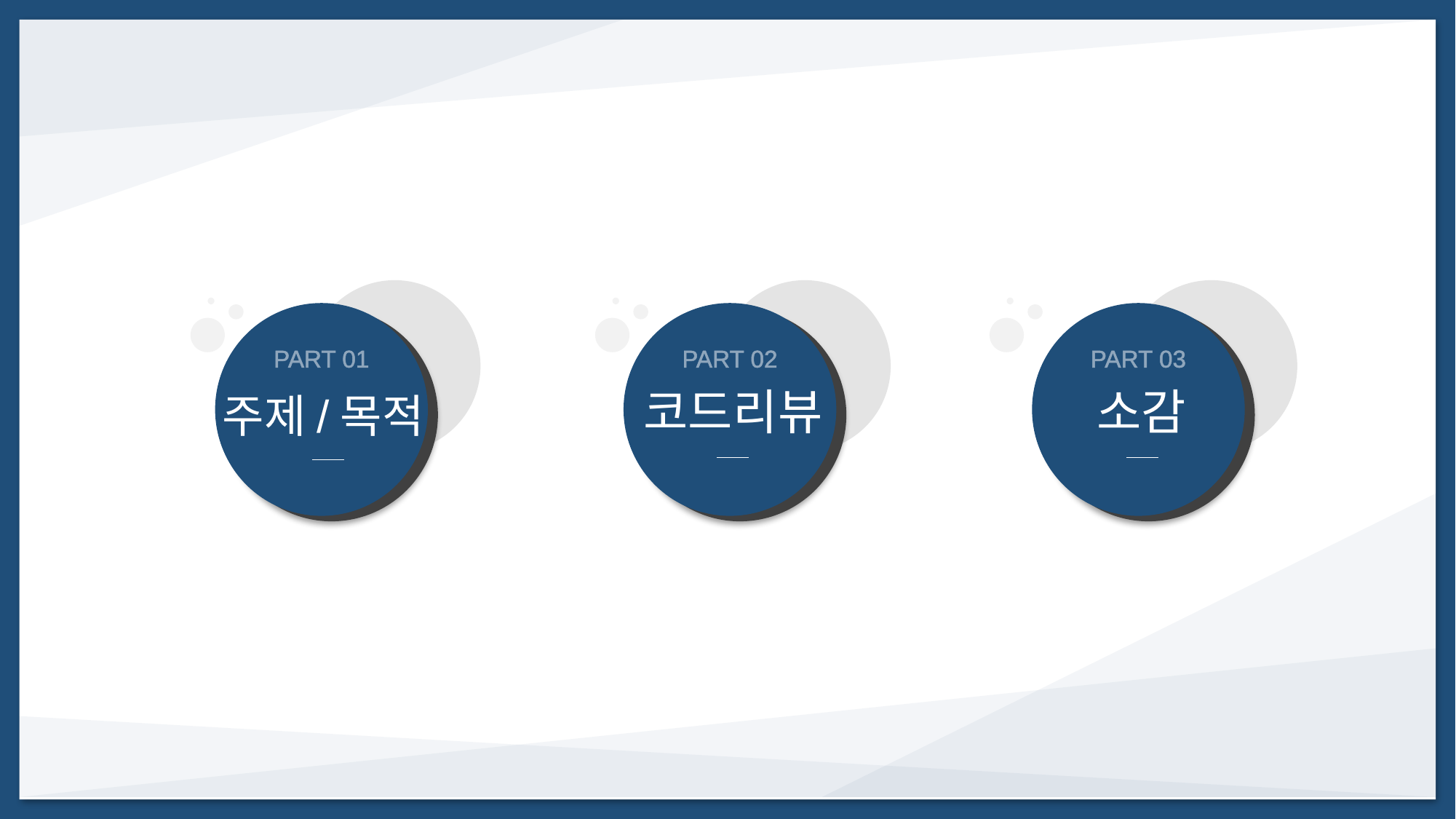

PART 01
PART 02
PART 03
코드리뷰
소감
주제/목적